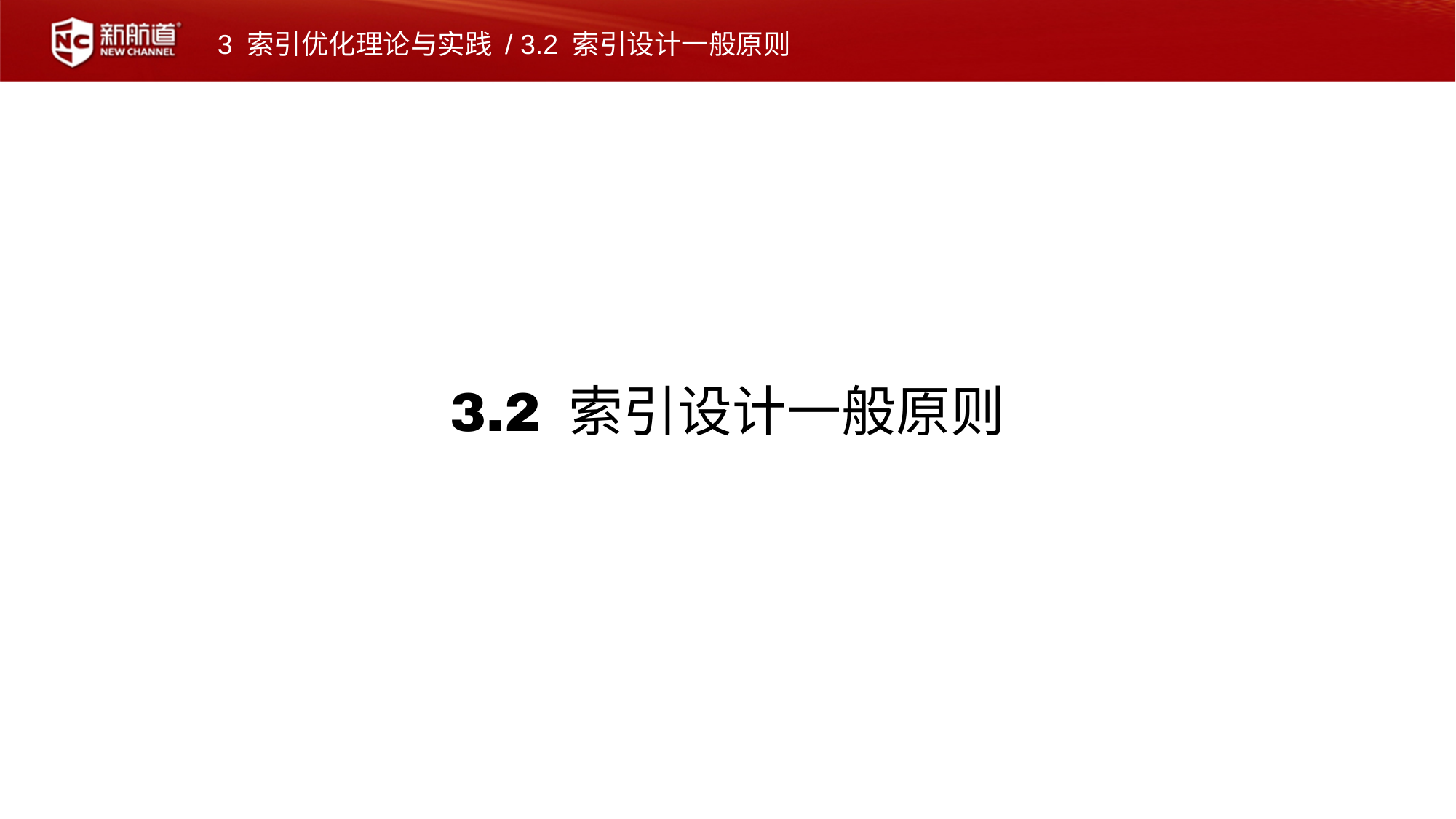

3 索引优化理论与实践 / 3.2 索引设计一般原则
3.2 索引设计一般原则